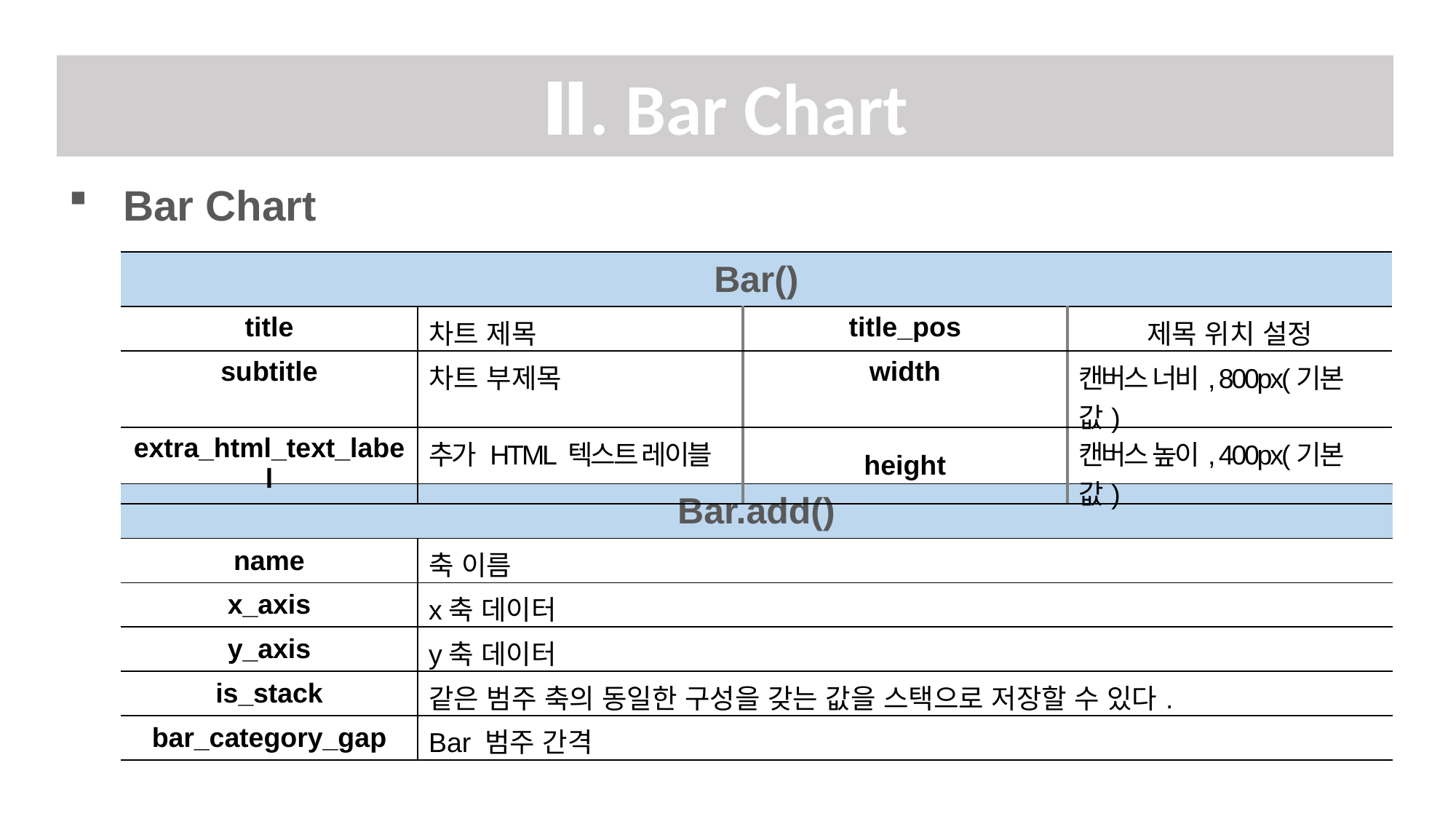

Ⅱ. Bar Chart
Bar Chart
| Bar() |  |  |  |
| --- | --- | --- | --- |
| title | 차트 제목 | title\_pos | 제목 위치 설정 |
| subtitle | 차트 부제목 | width | 캔버스 너비, 800px(기본값) |
| extra\_html\_text\_label | 추가 HTML 텍스트 레이블 | height | 캔버스 높이, 400px(기본값) |
| Bar.add() |  |
| --- | --- |
| name | 축 이름 |
| x\_axis | x축 데이터 |
| y\_axis | y축 데이터 |
| is\_stack | 같은 범주 축의 동일한 구성을 갖는 값을 스택으로 저장할 수 있다. |
| bar\_category\_gap | Bar 범주 간격 |